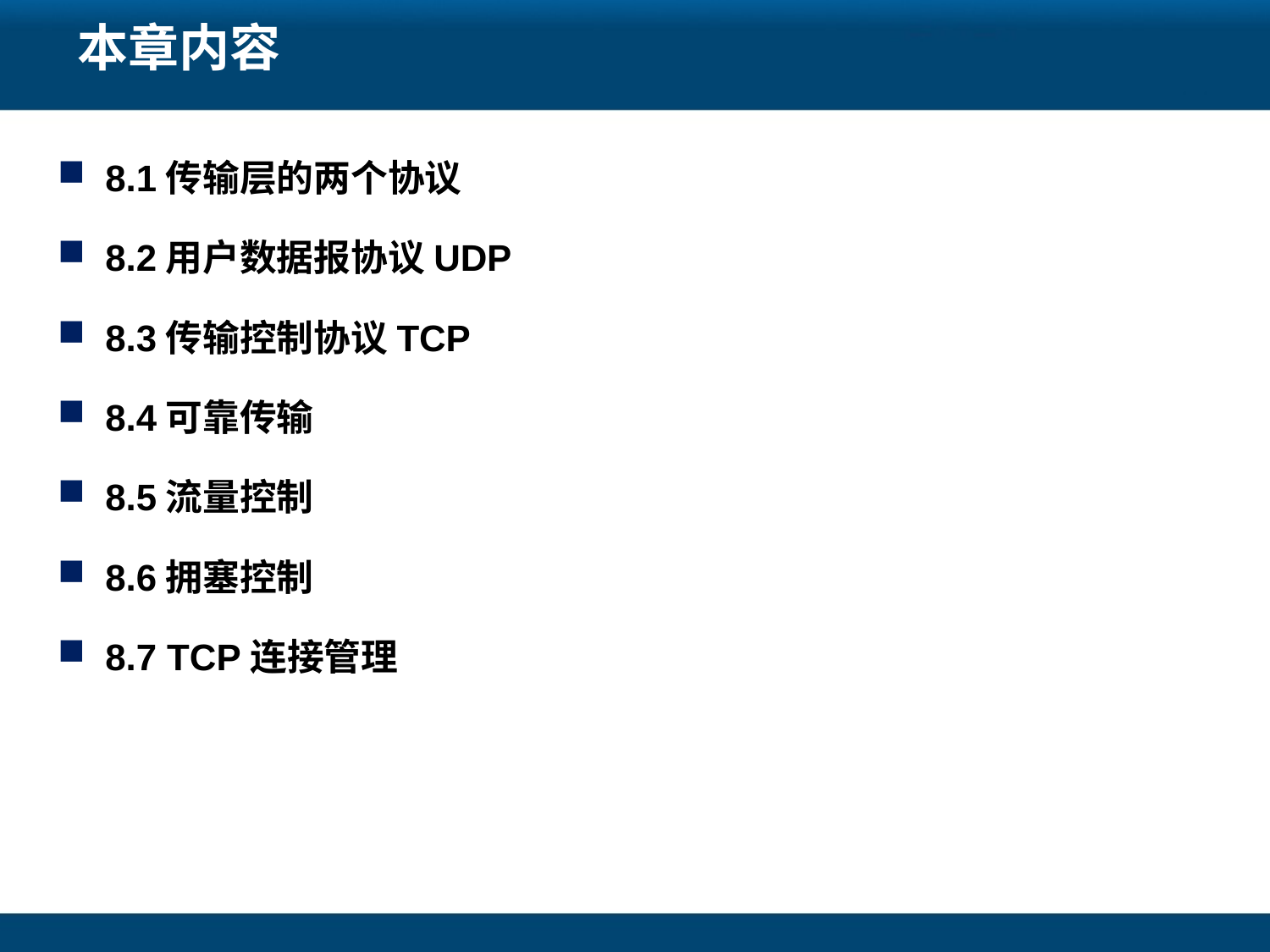

# 本章内容
8.1传输层的两个协议
8.2用户数据报协议UDP
8.3传输控制协议TCP
8.4可靠传输
8.5流量控制
8.6拥塞控制
8.7 TCP连接管理